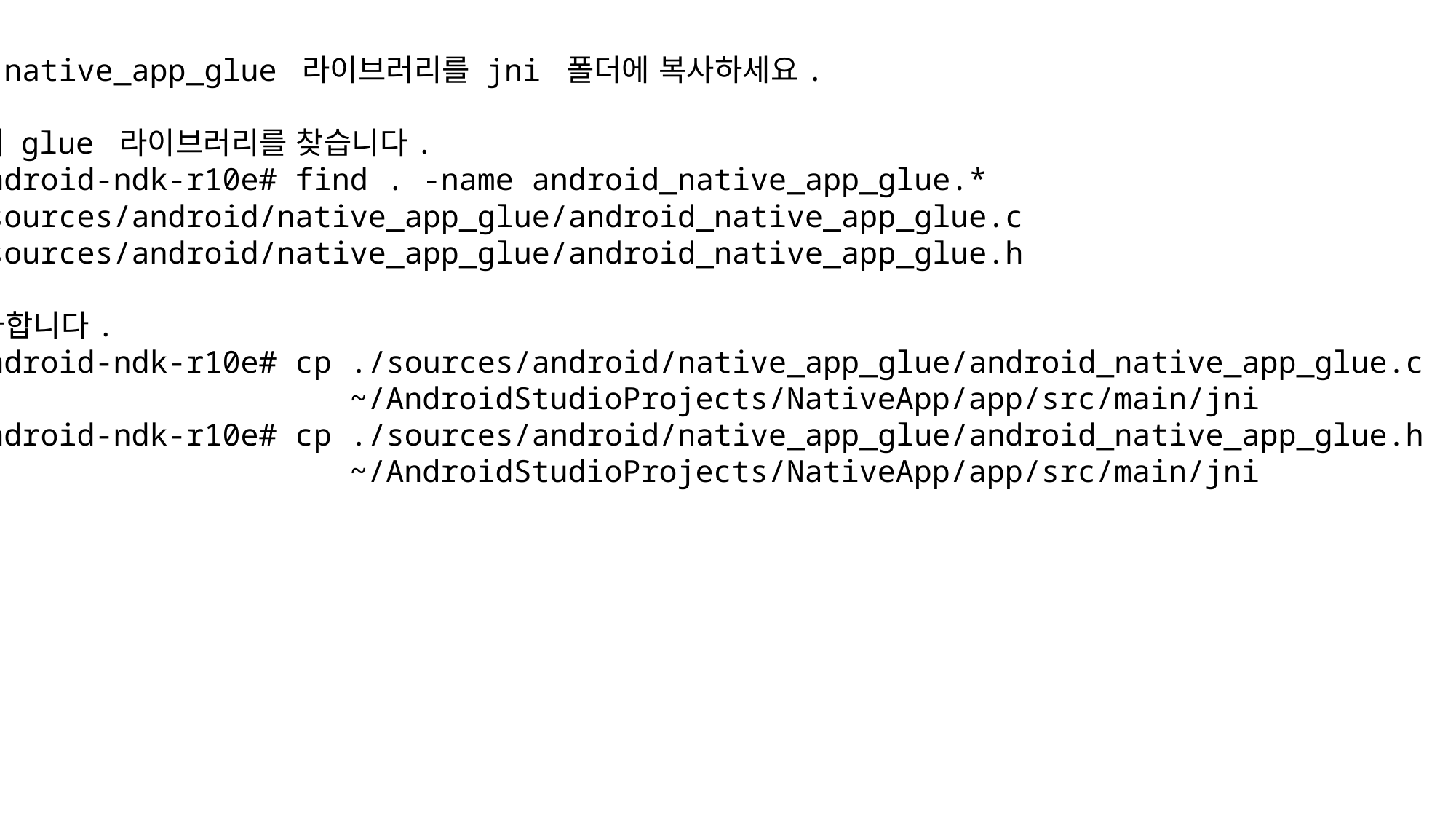

5. native_app_glue 라이브러리를 jni 폴더에 복사하세요.

먼저 glue 라이브러리를 찾습니다.
/android-ndk-r10e# find . -name android_native_app_glue.*
./sources/android/native_app_glue/android_native_app_glue.c
./sources/android/native_app_glue/android_native_app_glue.h

복사합니다.
/android-ndk-r10e# cp ./sources/android/native_app_glue/android_native_app_glue.c
                      ~/AndroidStudioProjects/NativeApp/app/src/main/jni
/android-ndk-r10e# cp ./sources/android/native_app_glue/android_native_app_glue.h
                      ~/AndroidStudioProjects/NativeApp/app/src/main/jni